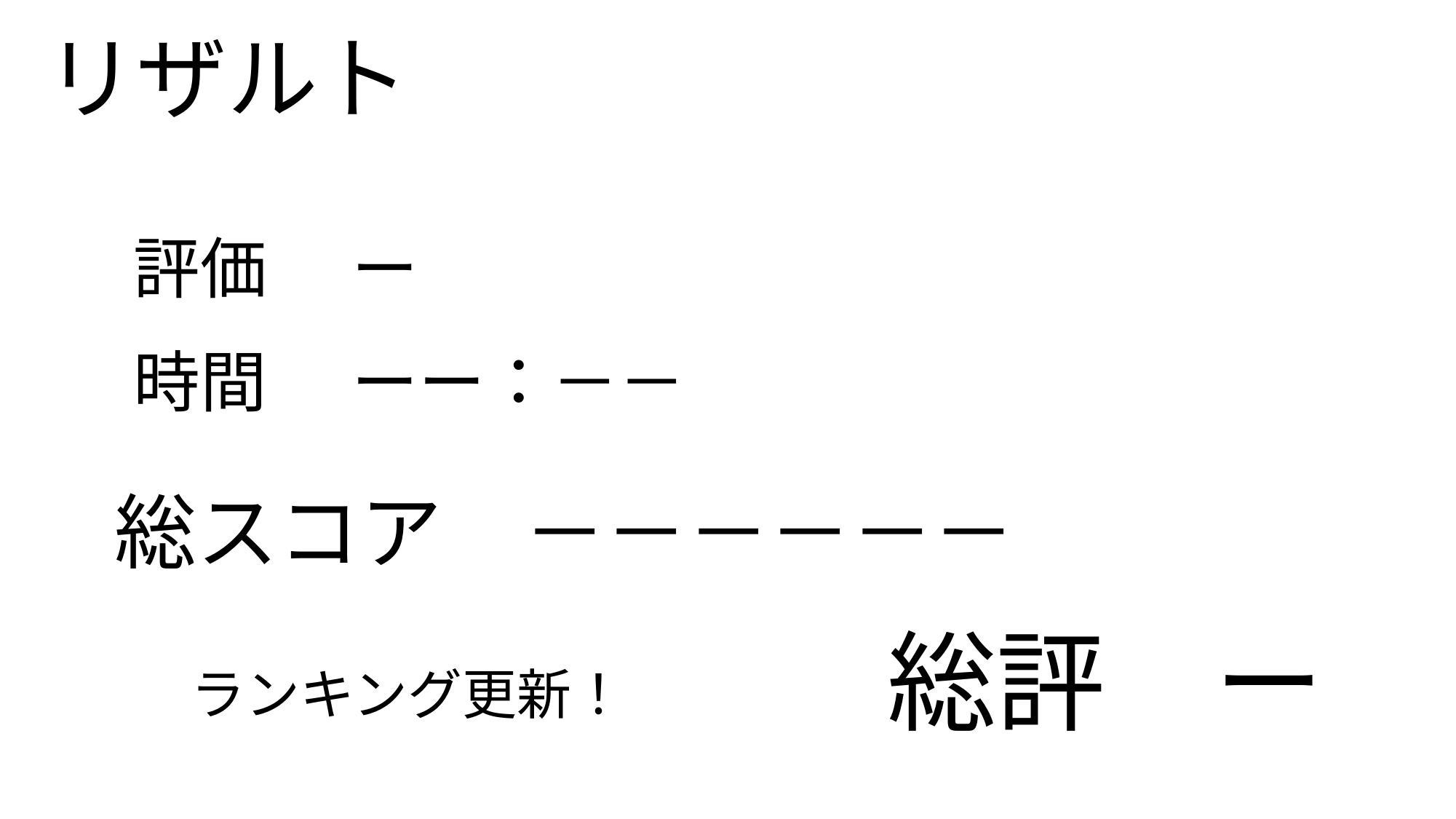

# リザルト
評価	ー
時間	ーー：－－
総スコア　－－－－－－
総評	ー
ランキング更新！